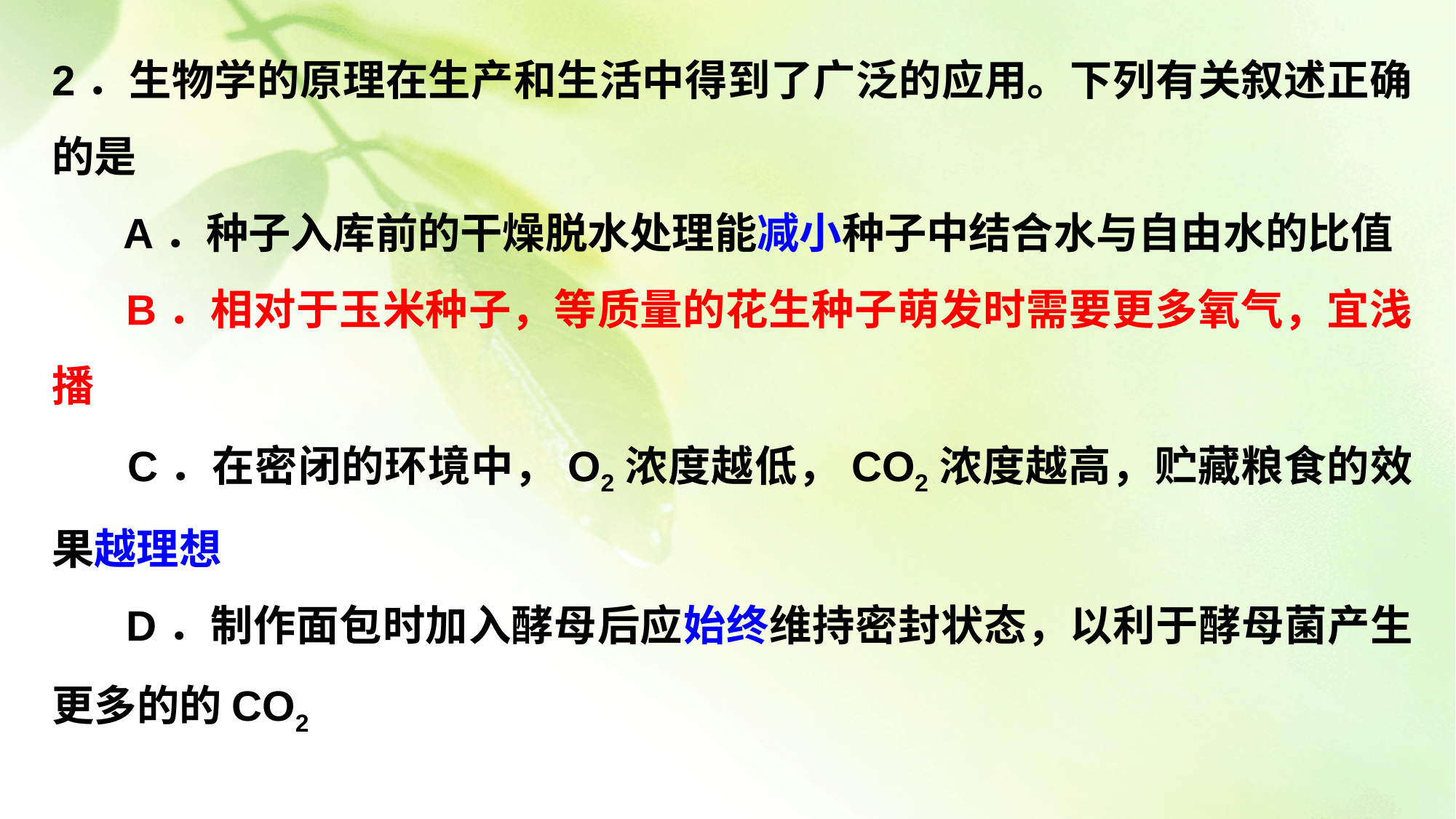

2．生物学的原理在生产和生活中得到了广泛的应用。下列有关叙述正确的是
      A．种子入库前的干燥脱水处理能减小种子中结合水与自由水的比值
      B．相对于玉米种子，等质量的花生种子萌发时需要更多氧气，宜浅播
      C．在密闭的环境中，O2浓度越低，CO2浓度越高，贮藏粮食的效果越理想
      D．制作面包时加入酵母后应始终维持密封状态，以利于酵母菌产生更多的的CO2